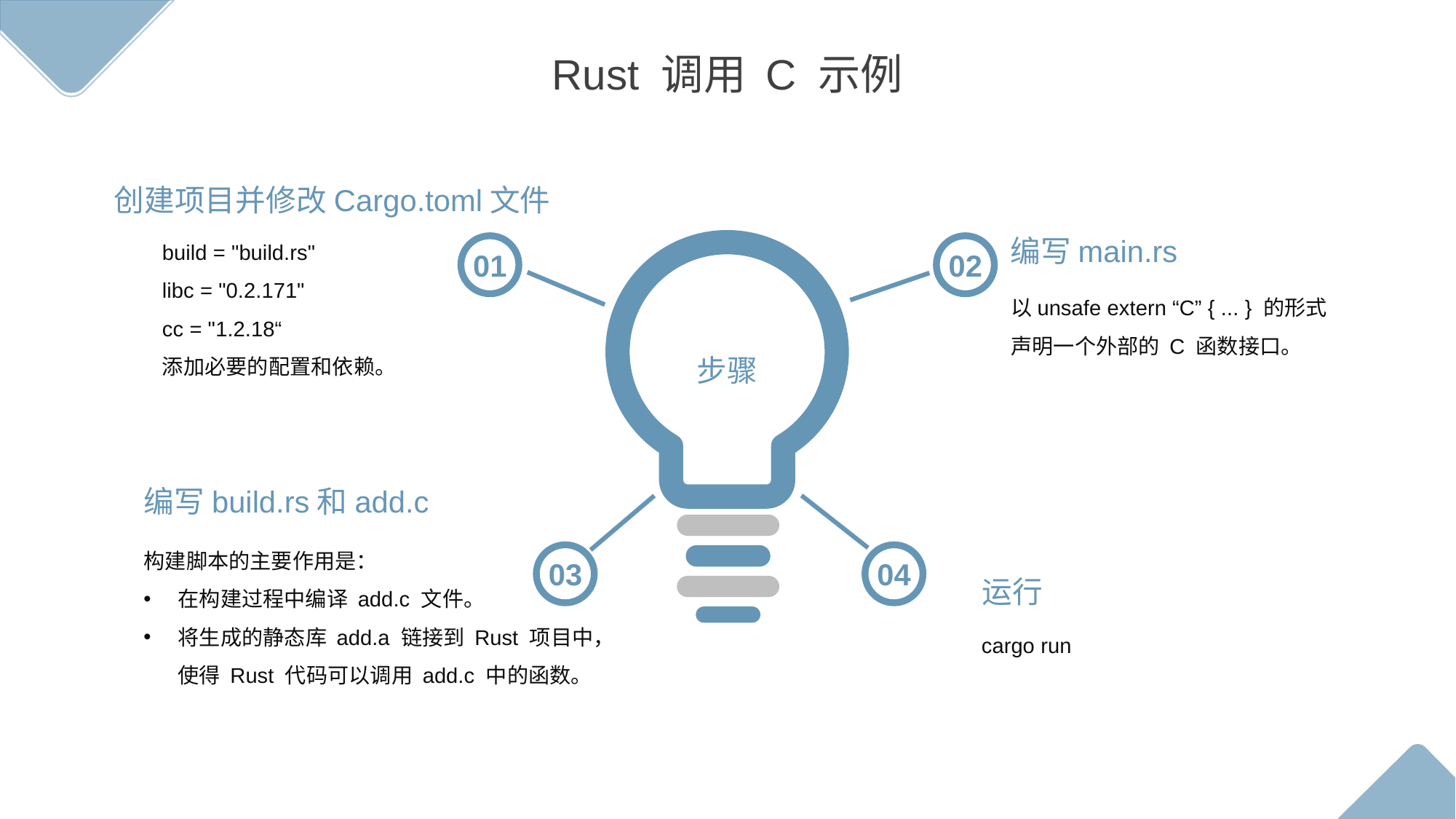

Rust 调用 C 示例
创建项目并修改Cargo.toml文件
build = "build.rs"
libc = "0.2.171"
cc = "1.2.18“
添加必要的配置和依赖。
编写main.rs
01
02
步骤

03
04

以unsafe extern “C” { ... } 的形式声明一个外部的 C 函数接口。
编写build.rs和add.c
构建脚本的主要作用是：
在构建过程中编译 add.c 文件。
将生成的静态库 add.a 链接到 Rust 项目中，使得 Rust 代码可以调用 add.c 中的函数。
运行
cargo run